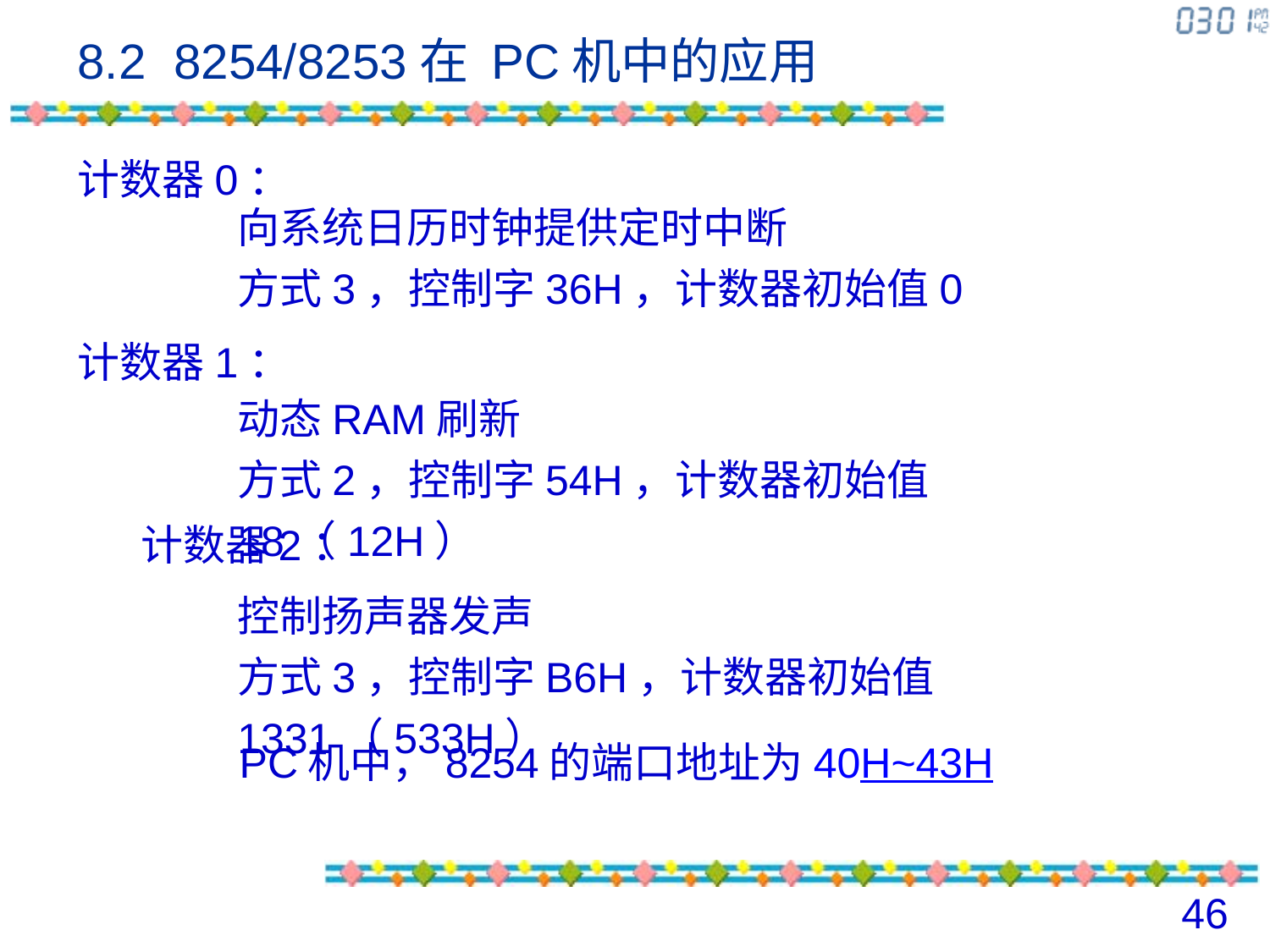

8.2  8254/8253在 PC机中的应用
计数器0：

计数器1：

计数器2：

向系统日历时钟提供定时中断
方式3，控制字36H，计数器初始值0
动态RAM刷新
方式2，控制字54H，计数器初始值18（12H）
控制扬声器发声
方式3，控制字B6H，计数器初始值1331（533H）
PC机中，8254的端口地址为40H~43H